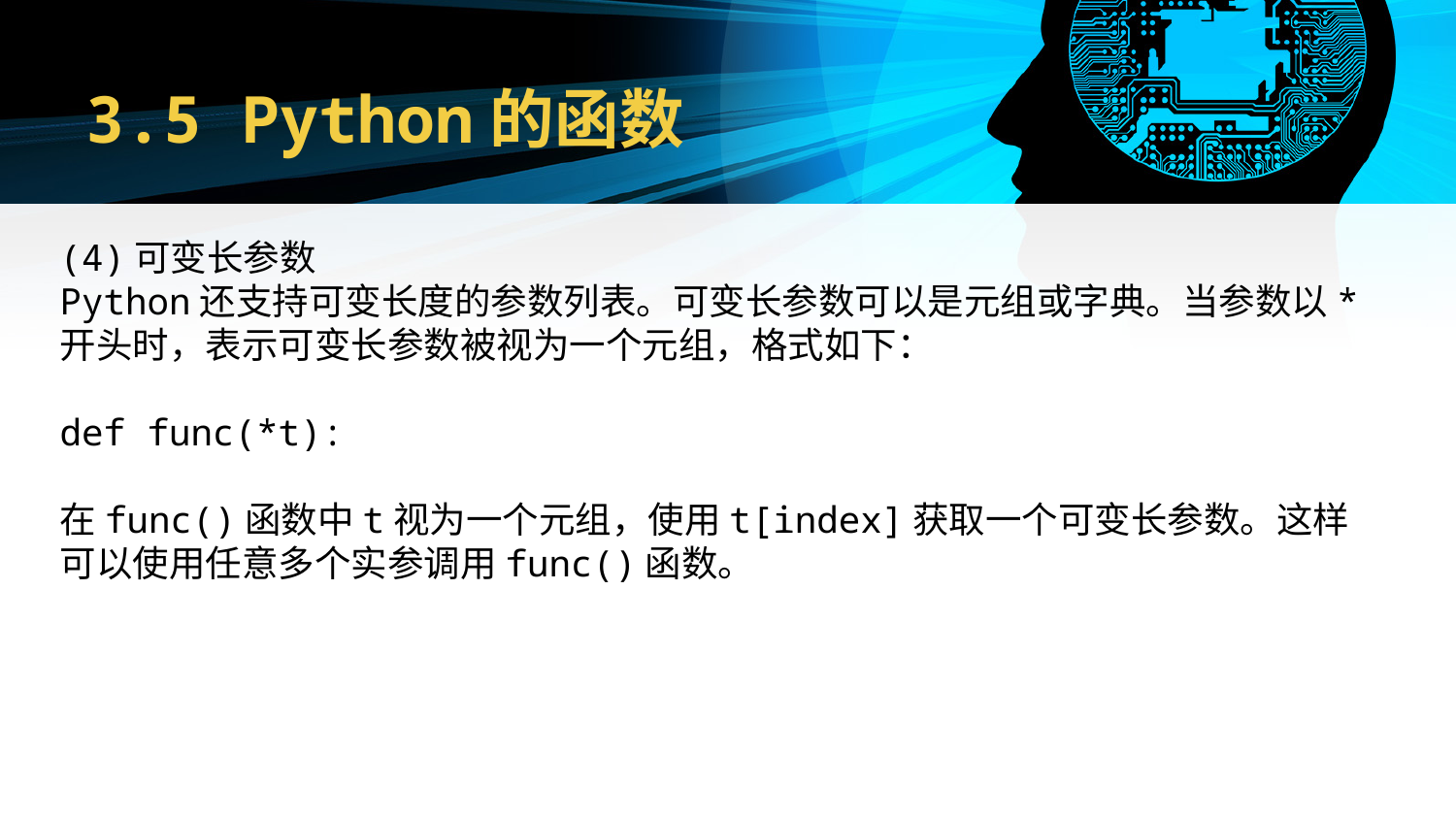

# 3.5 Python的函数
(4)可变长参数
Python还支持可变长度的参数列表。可变长参数可以是元组或字典。当参数以*开头时，表示可变长参数被视为一个元组，格式如下：

def func(*t):

在func()函数中t视为一个元组，使用t[index]获取一个可变长参数。这样可以使用任意多个实参调用func()函数。